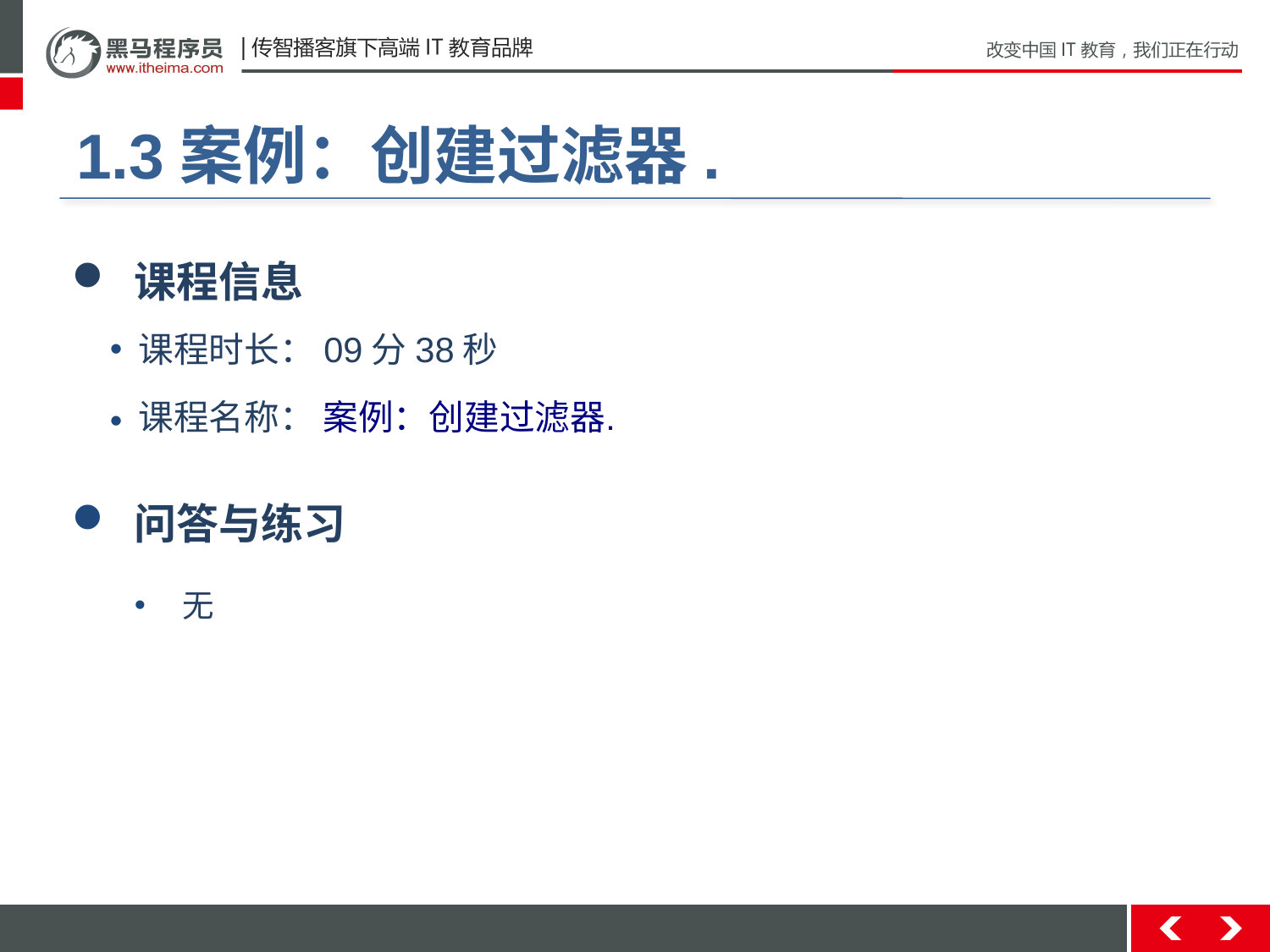

#
1.3案例：创建过滤器.
 课程信息
 课程时长：09分38秒
 课程名称： 案例：创建过滤器.
 问答与练习
无